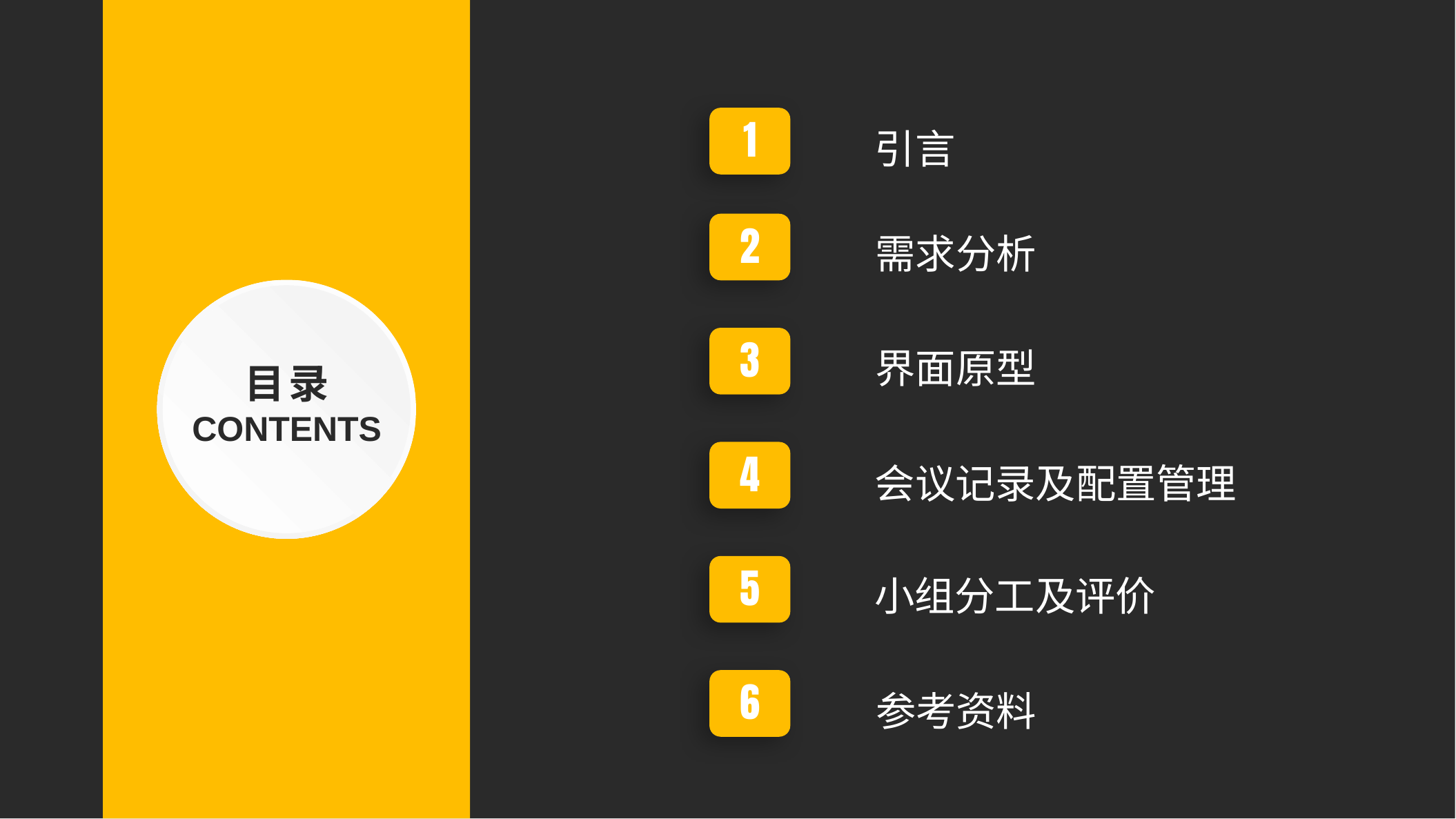

1
引言
2
需求分析

目录
contents
3
界面原型
4
会议记录及配置管理
5
小组分工及评价
6
参考资料